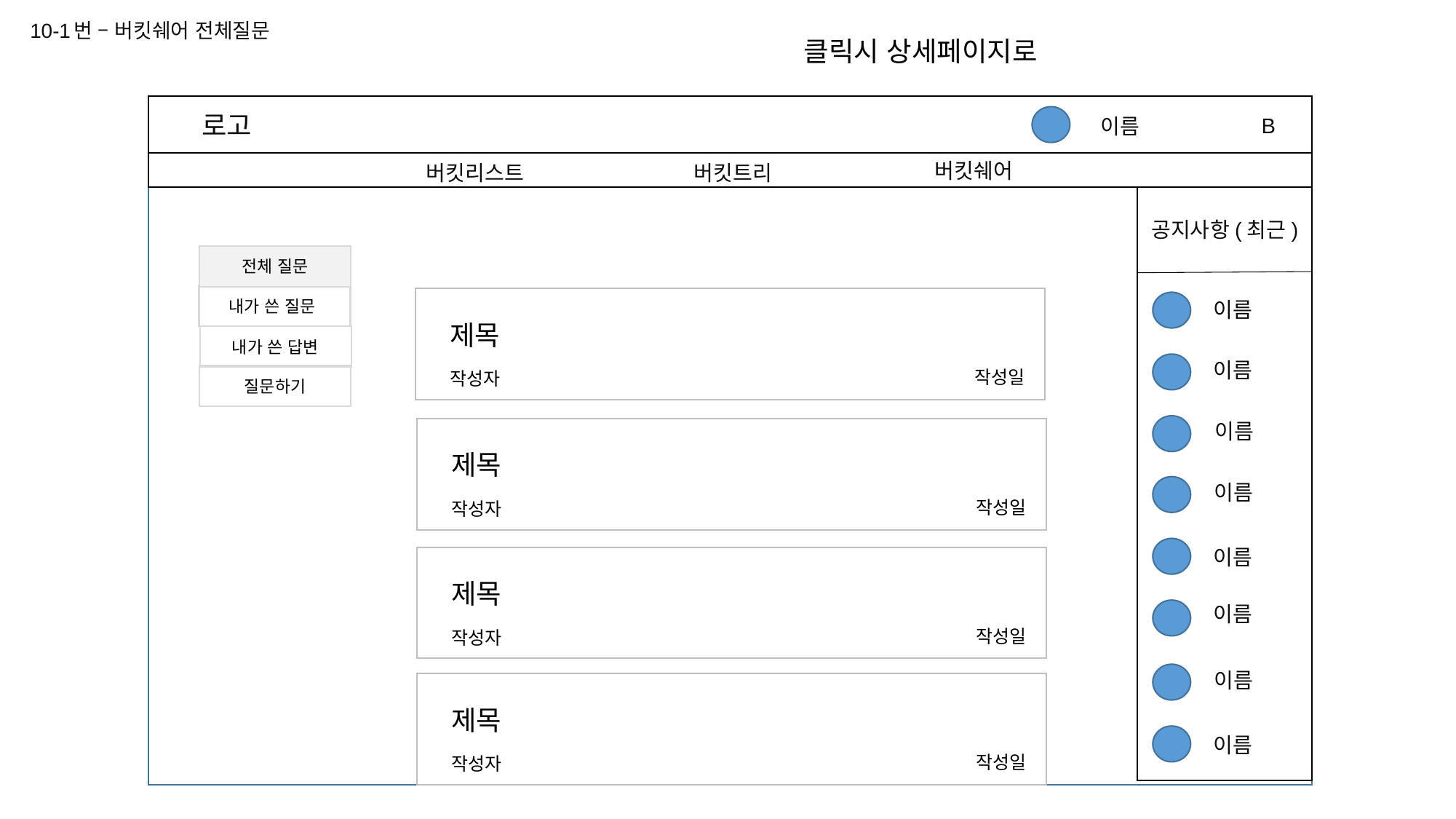

# 10-1번 – 버킷쉐어 전체질문
클릭시 상세페이지로

로고
B
이름
버킷쉐어

버킷리스트
버킷트리

공지사항(최근)
전체 질문
내가 쓴 질문

이름

제목
내가 쓴 답변
이름

작성일
작성자
질문하기
이름

제목
이름

작성일
작성자

이름

제목
이름

작성일
작성자
이름

제목

이름
작성일
작성자